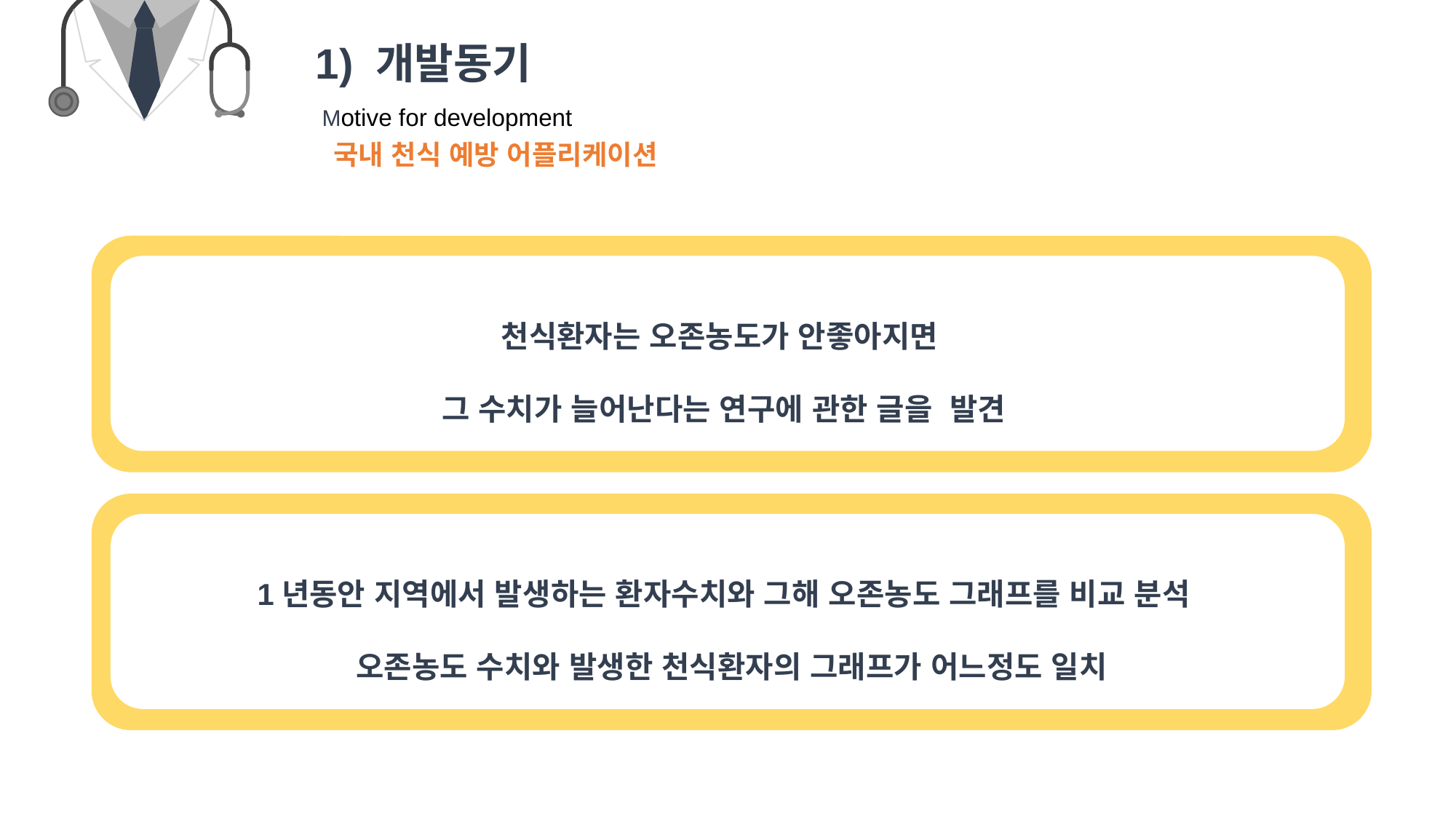

50%
CONTENTS A
1) 개발동기
 Motive for development
국내 천식 예방 어플리케이션

천식환자는 오존농도가 안좋아지면
그 수치가 늘어난다는 연구에 관한 글을  발견

1년동안 지역에서 발생하는 환자수치와 그해 오존농도 그래프를 비교 분석
 오존농도 수치와 발생한 천식환자의 그래프가 어느정도 일치